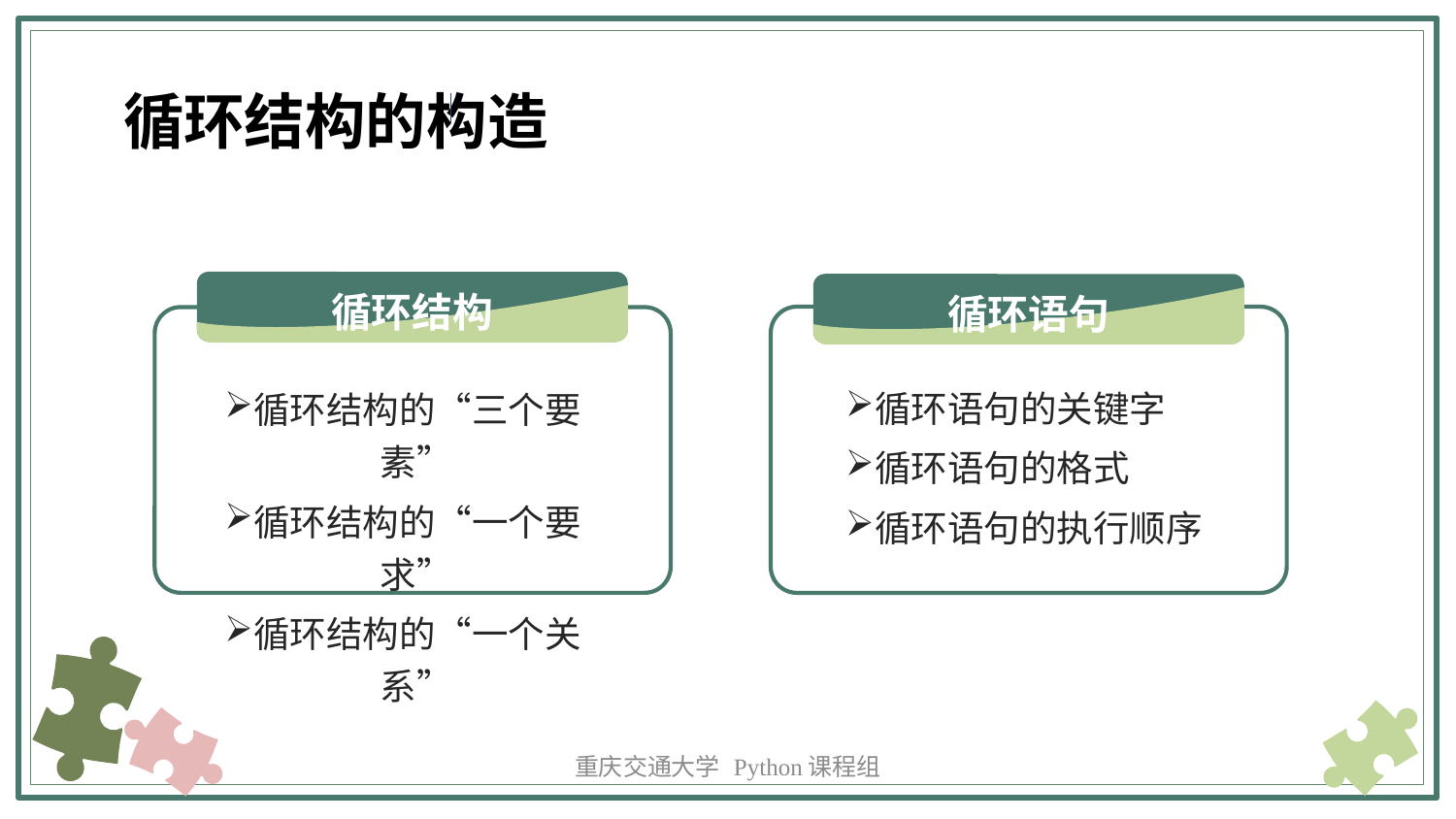

循环结构的构造

循环结构
循环语句

循环语句的关键字
循环语句的格式
循环语句的执行顺序
循环结构的“三个要素”
循环结构的“一个要求”
循环结构的“一个关系”

重庆交通大学 Python课程组